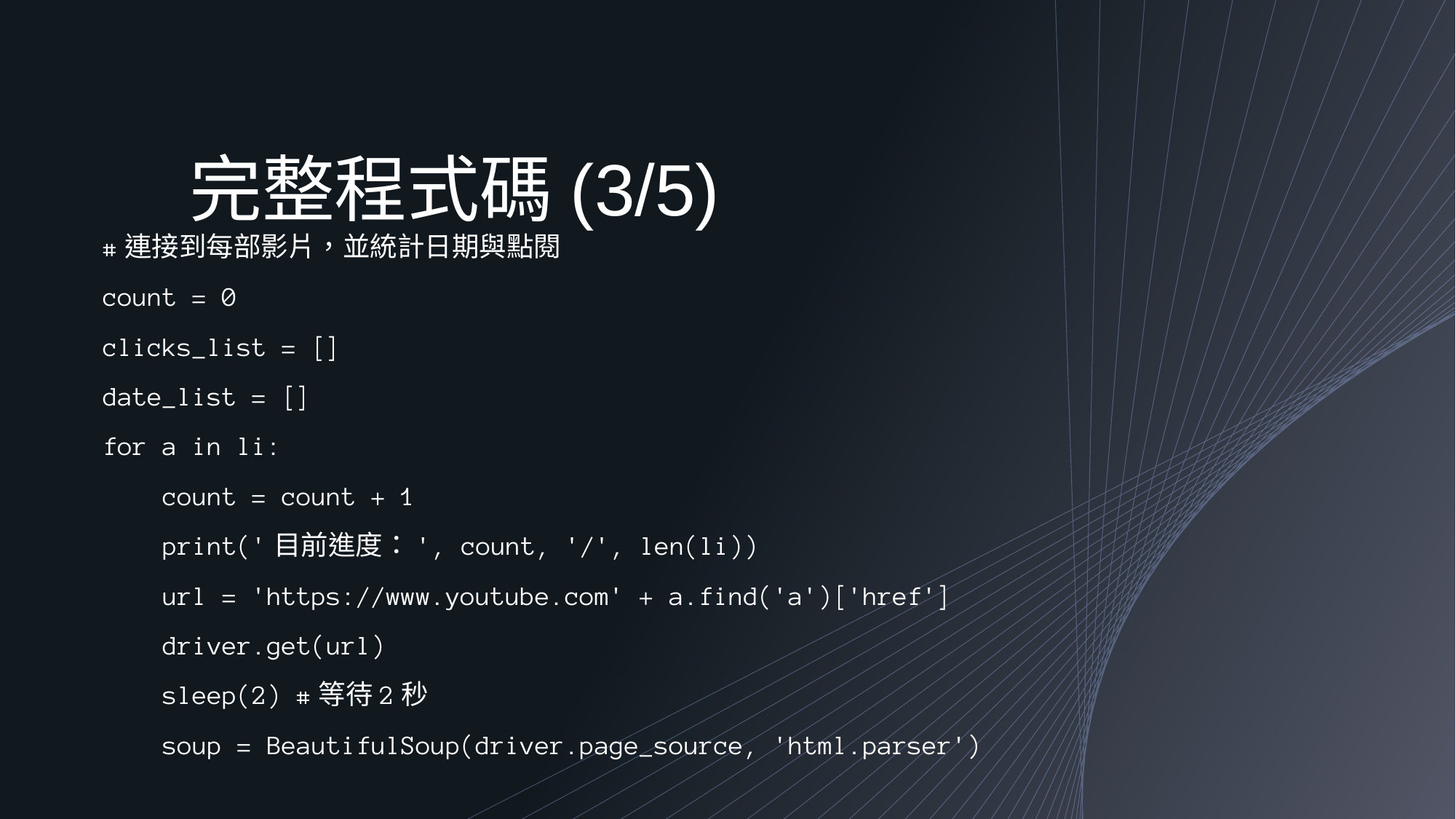

# 完整程式碼(3/5)
#連接到每部影片，並統計日期與點閱
count = 0
clicks_list = []
date_list = []
for a in li:
    count = count + 1
    print('目前進度：', count, '/', len(li))
    url = 'https://www.youtube.com' + a.find('a')['href']
    driver.get(url)
    sleep(2) #等待2秒
    soup = BeautifulSoup(driver.page_source, 'html.parser')